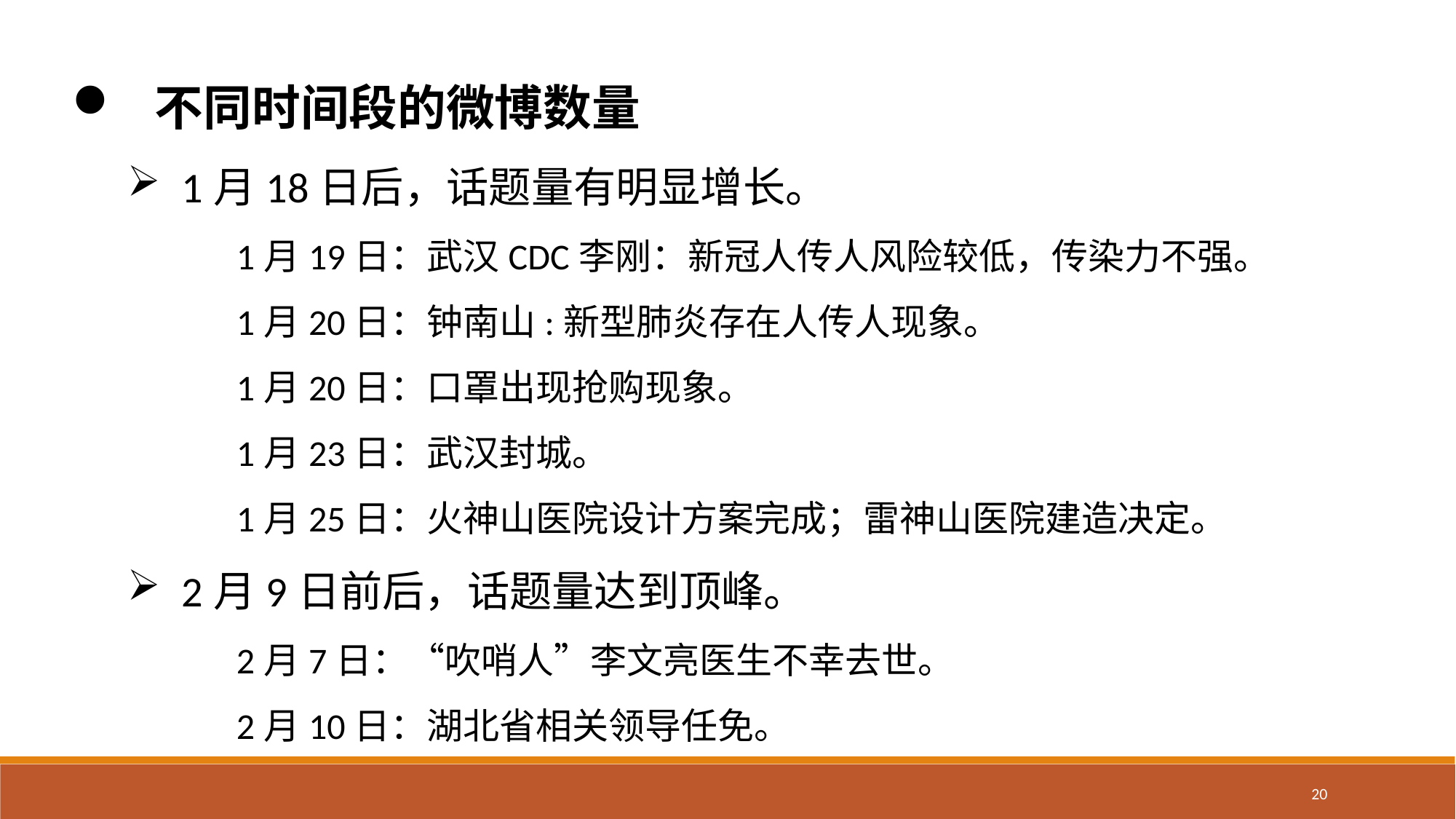

不同时间段的微博数量
1月18日后，话题量有明显增长。
	1月19日：武汉CDC李刚：新冠人传人风险较低，传染力不强。
	1月20日：钟南山:新型肺炎存在人传人现象。
	1月20日：口罩出现抢购现象。
	1月23日：武汉封城。
	1月25日：火神山医院设计方案完成；雷神山医院建造决定。
2月9日前后，话题量达到顶峰。
	2月7日：“吹哨人”李文亮医生不幸去世。
	2月10日：湖北省相关领导任免。
20